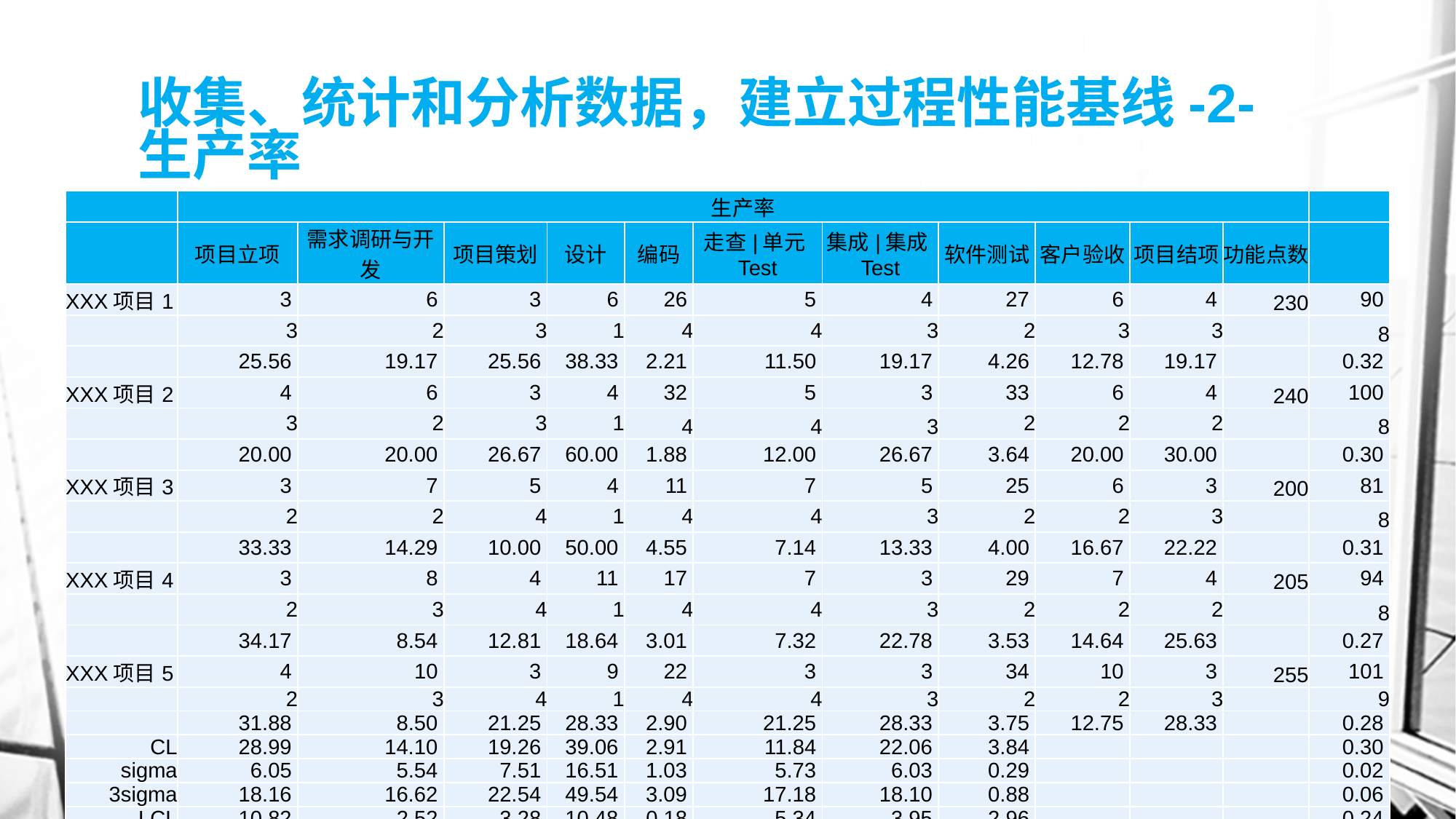

# 收集、统计和分析数据，建立过程性能基线-2-生产率
|  | 生产率 |  |  |  |  |  |  |  |  |  |  |  |
| --- | --- | --- | --- | --- | --- | --- | --- | --- | --- | --- | --- | --- |
|  | 项目立项 | 需求调研与开发 | 项目策划 | 设计 | 编码 | 走查|单元Test | 集成|集成Test | 软件测试 | 客户验收 | 项目结项 | 功能点数 |  |
| XXX项目1 | 3 | 6 | 3 | 6 | 26 | 5 | 4 | 27 | 6 | 4 | 230 | 90 |
|  | 3 | 2 | 3 | 1 | 4 | 4 | 3 | 2 | 3 | 3 |  | 8 |
|  | 25.56 | 19.17 | 25.56 | 38.33 | 2.21 | 11.50 | 19.17 | 4.26 | 12.78 | 19.17 |  | 0.32 |
| XXX项目2 | 4 | 6 | 3 | 4 | 32 | 5 | 3 | 33 | 6 | 4 | 240 | 100 |
|  | 3 | 2 | 3 | 1 | 4 | 4 | 3 | 2 | 2 | 2 |  | 8 |
|  | 20.00 | 20.00 | 26.67 | 60.00 | 1.88 | 12.00 | 26.67 | 3.64 | 20.00 | 30.00 |  | 0.30 |
| XXX项目3 | 3 | 7 | 5 | 4 | 11 | 7 | 5 | 25 | 6 | 3 | 200 | 81 |
|  | 2 | 2 | 4 | 1 | 4 | 4 | 3 | 2 | 2 | 3 |  | 8 |
|  | 33.33 | 14.29 | 10.00 | 50.00 | 4.55 | 7.14 | 13.33 | 4.00 | 16.67 | 22.22 |  | 0.31 |
| XXX项目4 | 3 | 8 | 4 | 11 | 17 | 7 | 3 | 29 | 7 | 4 | 205 | 94 |
|  | 2 | 3 | 4 | 1 | 4 | 4 | 3 | 2 | 2 | 2 |  | 8 |
|  | 34.17 | 8.54 | 12.81 | 18.64 | 3.01 | 7.32 | 22.78 | 3.53 | 14.64 | 25.63 |  | 0.27 |
| XXX项目5 | 4 | 10 | 3 | 9 | 22 | 3 | 3 | 34 | 10 | 3 | 255 | 101 |
|  | 2 | 3 | 4 | 1 | 4 | 4 | 3 | 2 | 2 | 3 |  | 9 |
|  | 31.88 | 8.50 | 21.25 | 28.33 | 2.90 | 21.25 | 28.33 | 3.75 | 12.75 | 28.33 |  | 0.28 |
| CL | 28.99 | 14.10 | 19.26 | 39.06 | 2.91 | 11.84 | 22.06 | 3.84 |  |  |  | 0.30 |
| sigma | 6.05 | 5.54 | 7.51 | 16.51 | 1.03 | 5.73 | 6.03 | 0.29 |  |  |  | 0.02 |
| 3sigma | 18.16 | 16.62 | 22.54 | 49.54 | 3.09 | 17.18 | 18.10 | 0.88 |  |  |  | 0.06 |
| LCL | 10.82 | -2.52 | -3.28 | -10.48 | -0.18 | -5.34 | 3.95 | 2.96 |  |  |  | 0.24 |
| UCL | 47.15 | 30.72 | 41.80 | 88.60 | 6.00 | 29.02 | 40.16 | 4.72 |  |  |  | 0.35 |
18